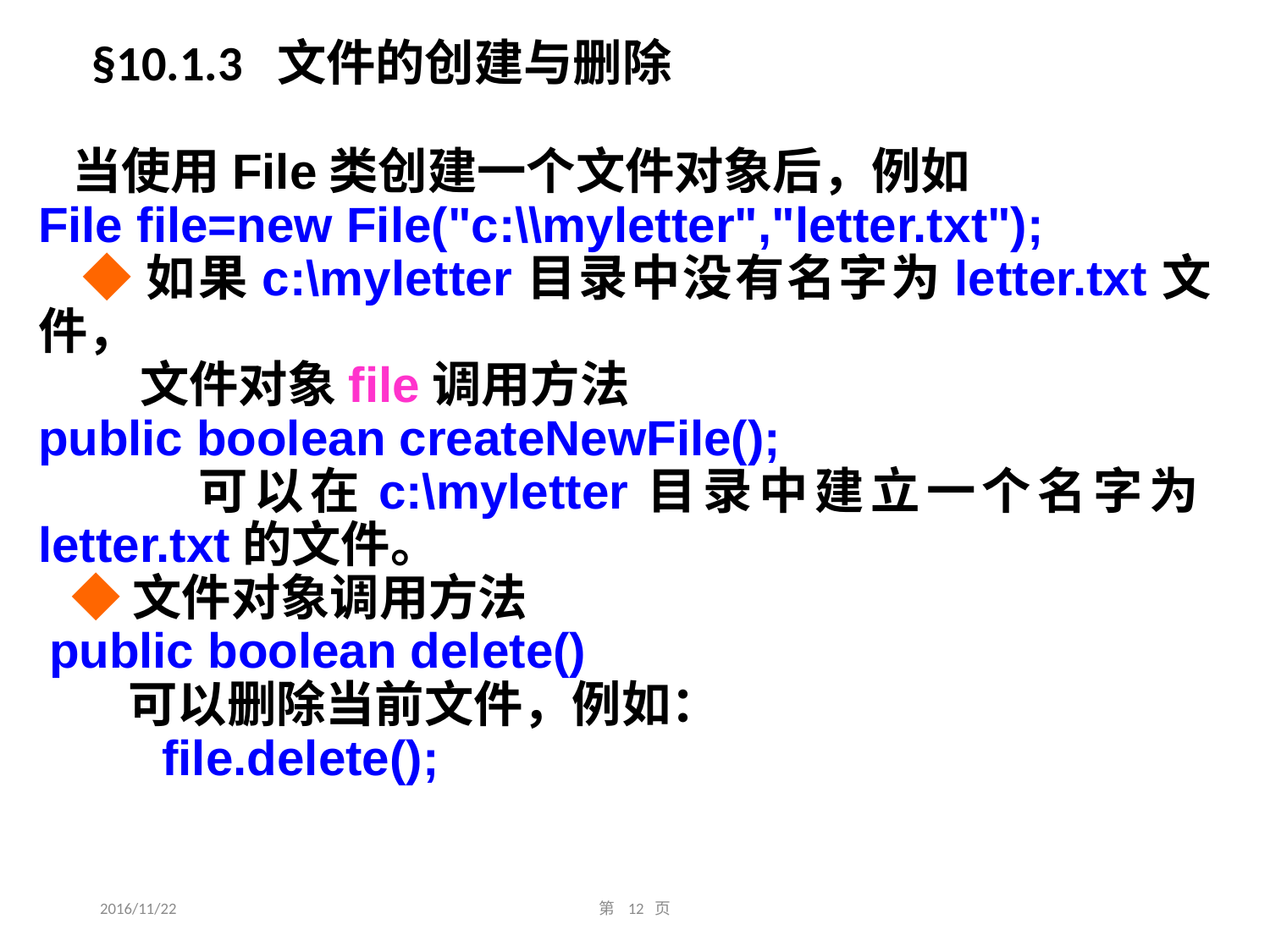

§10.1.3  文件的创建与删除
  当使用File类创建一个文件对象后，例如
File file=new File("c:\\myletter","letter.txt");
   ◆如果c:\myletter目录中没有名字为letter.txt文件，
        文件对象file调用方法
public boolean createNewFile();
        可以在c:\myletter目录中建立一个名字为letter.txt的文件。
   ◆文件对象调用方法
 public boolean delete()
       可以删除当前文件，例如：
         file.delete();
2016/11/22
第  12  页